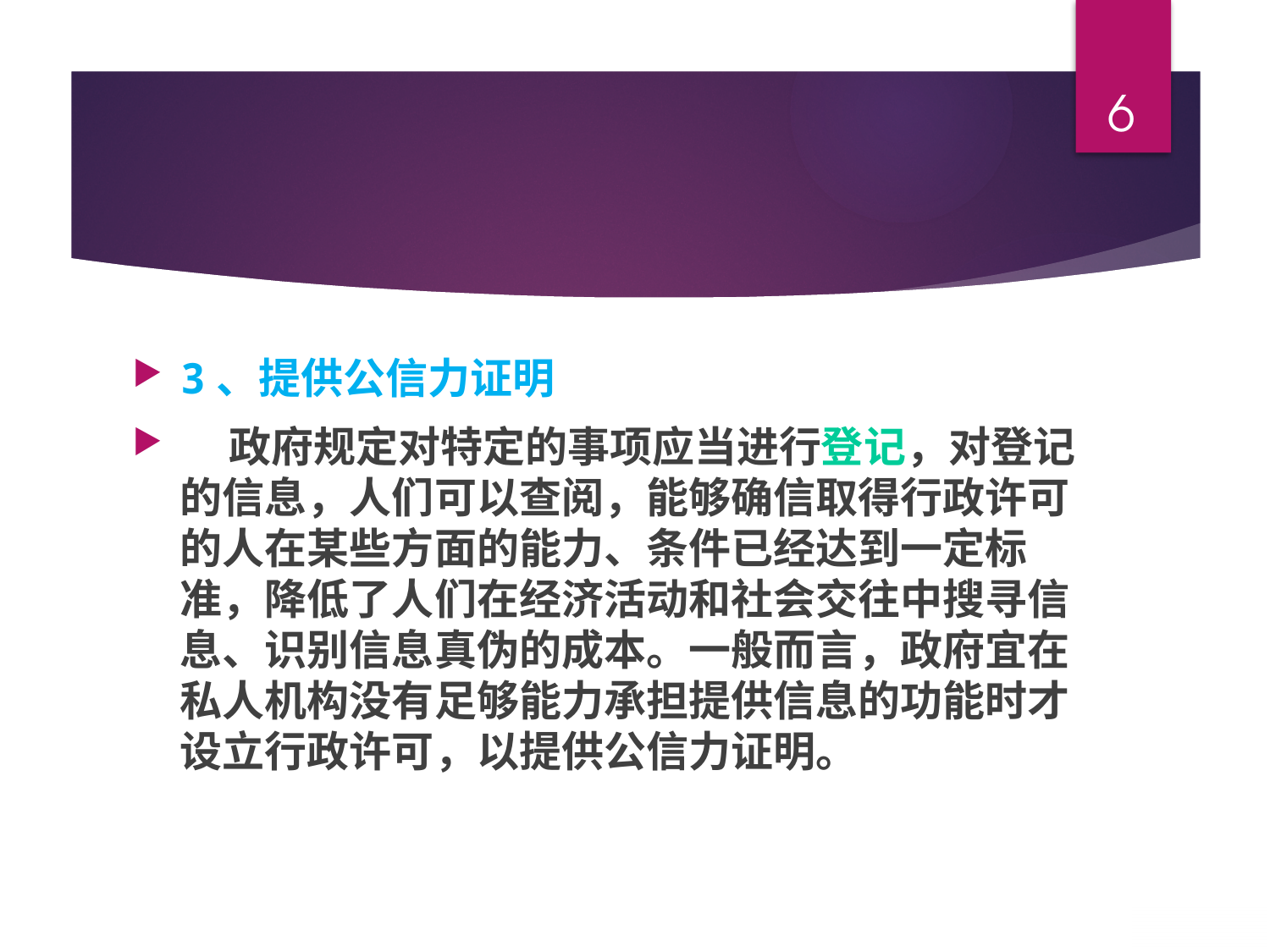

6
#
3、提供公信力证明
    政府规定对特定的事项应当进行登记，对登记的信息，人们可以查阅，能够确信取得行政许可的人在某些方面的能力、条件已经达到一定标准，降低了人们在经济活动和社会交往中搜寻信息、识别信息真伪的成本。一般而言，政府宜在私人机构没有足够能力承担提供信息的功能时才设立行政许可，以提供公信力证明。